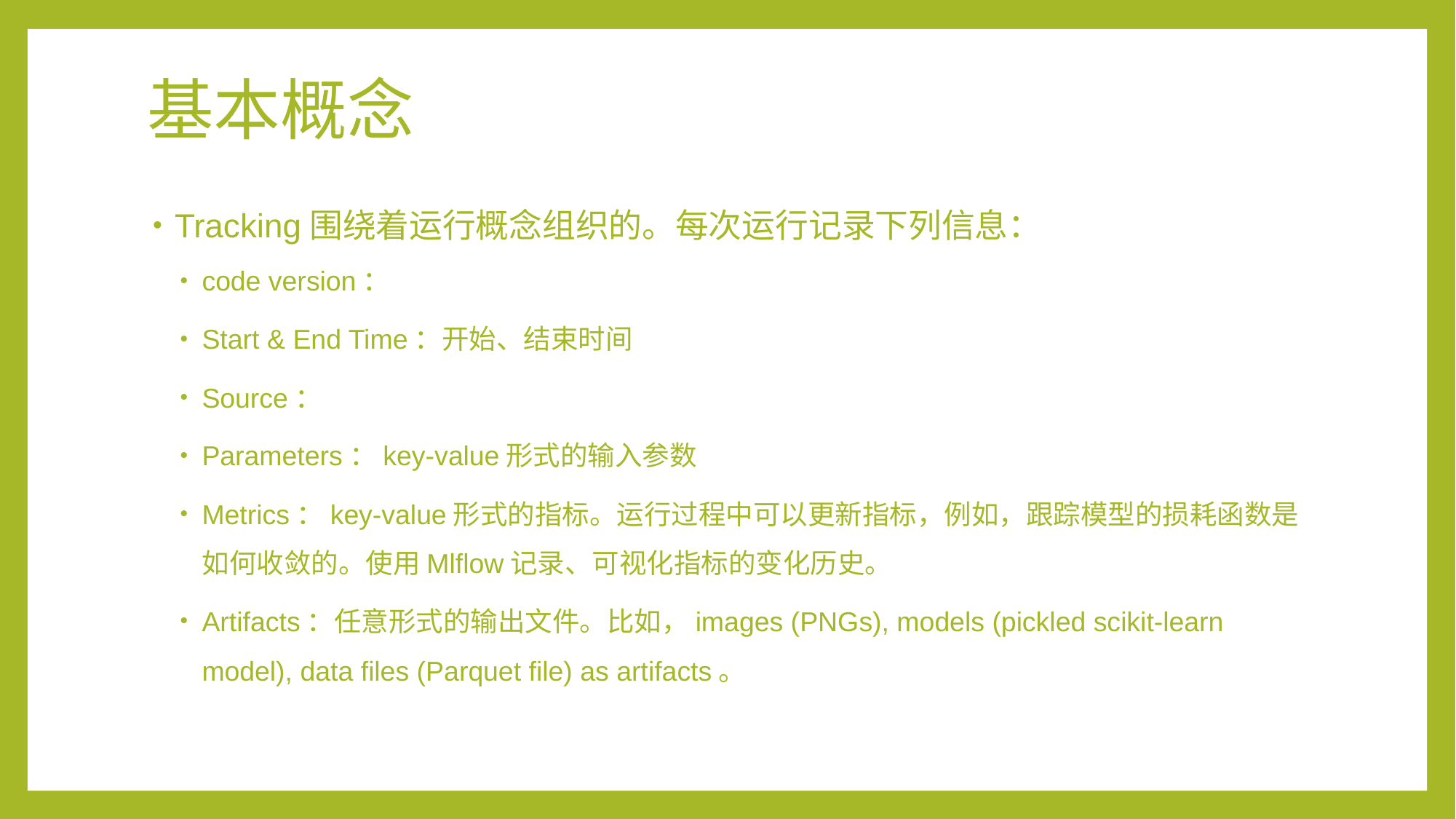

# 基本概念
Tracking围绕着运行概念组织的。每次运行记录下列信息：
code version：
Start & End Time：开始、结束时间
Source：
Parameters：key-value形式的输入参数
Metrics：key-value形式的指标。运行过程中可以更新指标，例如，跟踪模型的损耗函数是如何收敛的。使用Mlflow记录、可视化指标的变化历史。
Artifacts：任意形式的输出文件。比如，images (PNGs), models (pickled scikit-learn model), data files (Parquet file) as artifacts。